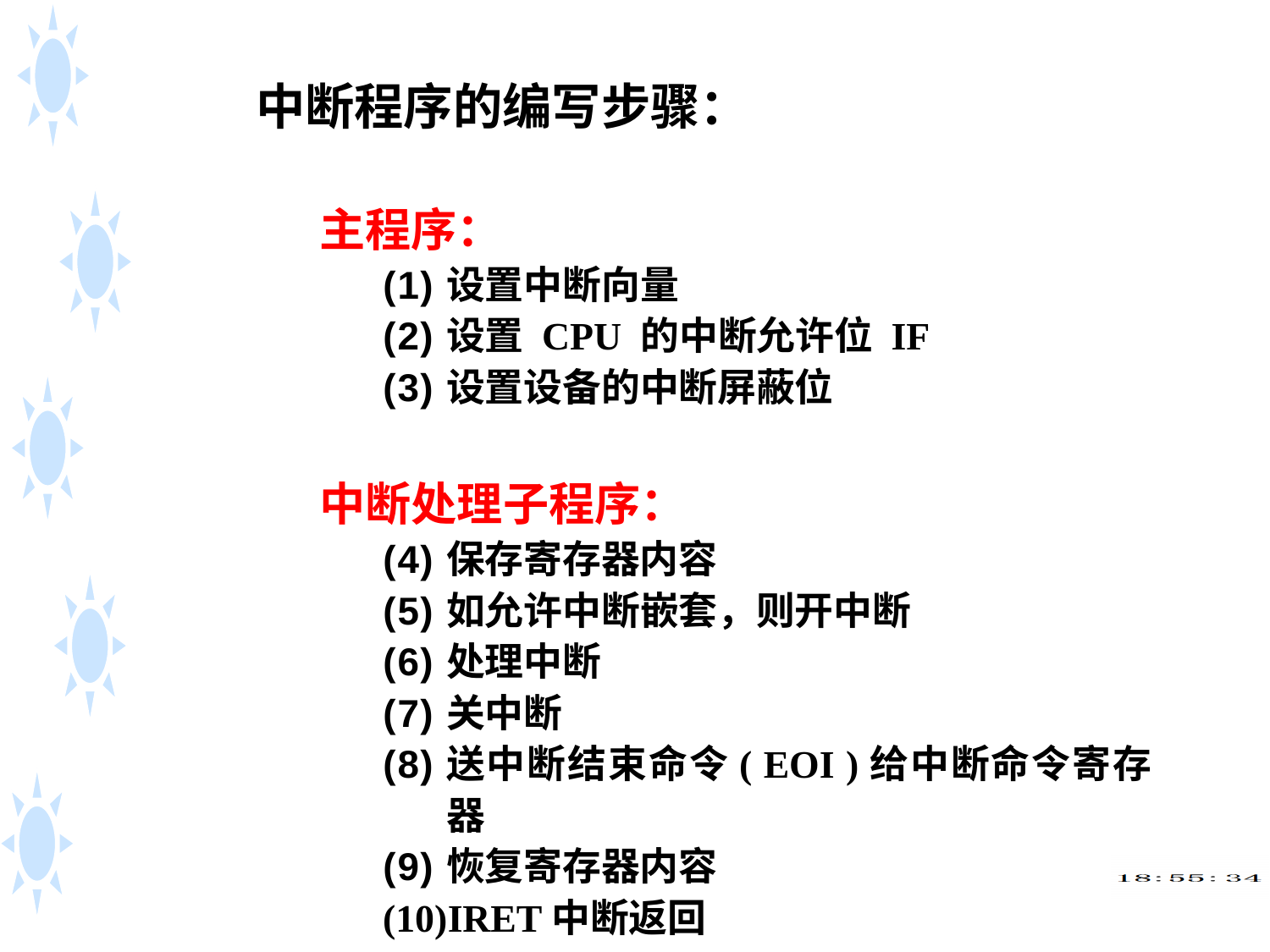

中断程序的编写步骤：

主程序：
设置中断向量
设置 CPU 的中断允许位 IF
设置设备的中断屏蔽位

中断处理子程序：
保存寄存器内容
如允许中断嵌套，则开中断
处理中断
关中断
送中断结束命令( EOI )给中断命令寄存器
恢复寄存器内容
IRET中断返回